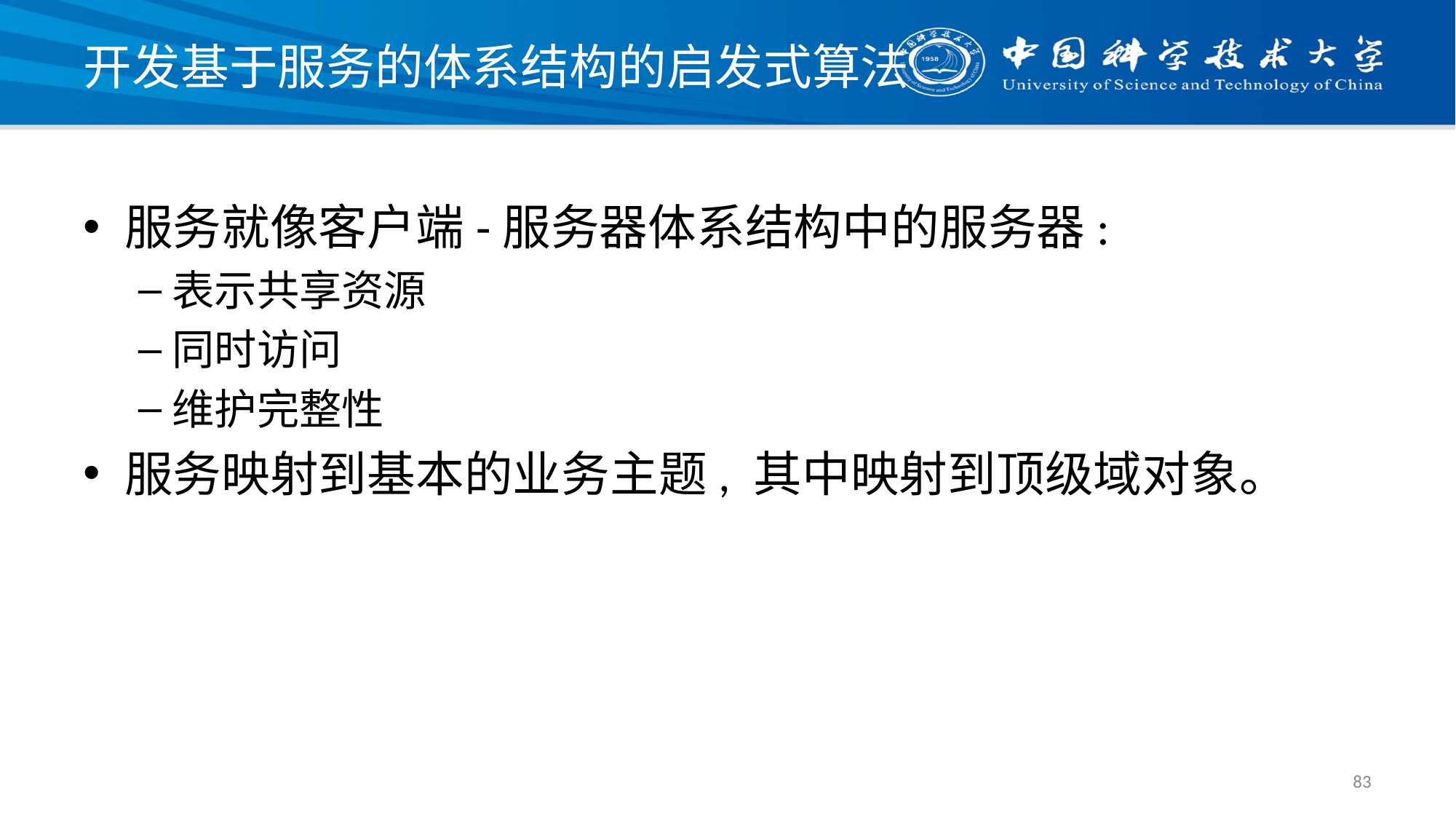

# 开发基于服务的体系结构的启发式算法
服务就像客户端-服务器体系结构中的服务器:
表示共享资源
同时访问
维护完整性
服务映射到基本的业务主题, 其中映射到顶级域对象。
83